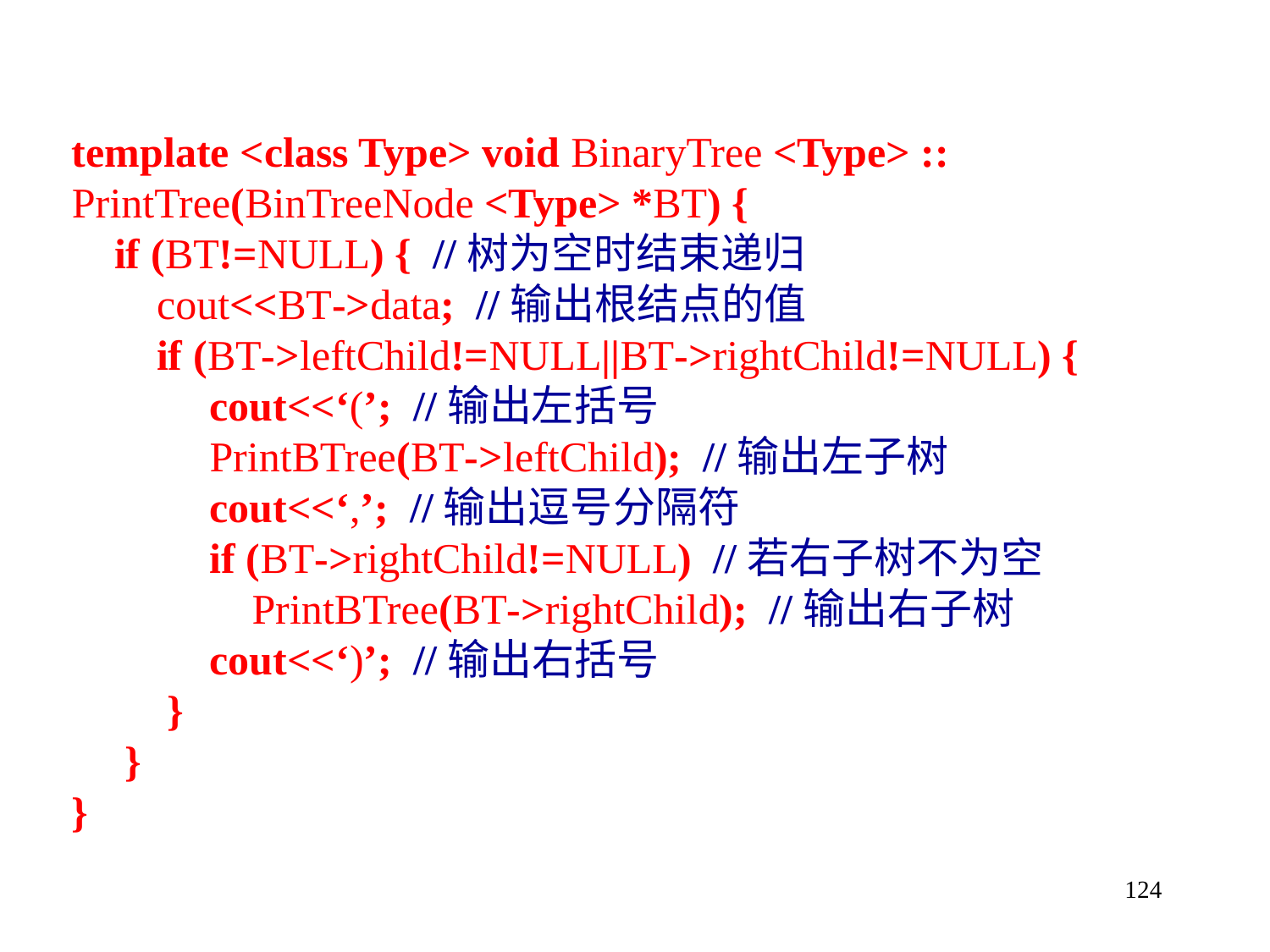

template <class Type> void BinaryTree <Type> ::
PrintTree(BinTreeNode <Type> *BT) {
    if (BT!=NULL) {  //树为空时结束递归
        cout<<BT->data;  //输出根结点的值
        if (BT->leftChild!=NULL||BT->rightChild!=NULL) {
             cout<<‘(’;  //输出左括号
             PrintBTree(BT->leftChild);  //输出左子树
             cout<<‘,’;  //输出逗号分隔符
	 if (BT->rightChild!=NULL)  //若右子树不为空
                 PrintBTree(BT->rightChild);  //输出右子树
             cout<<‘)’;  //输出右括号
         }
     }
}
124